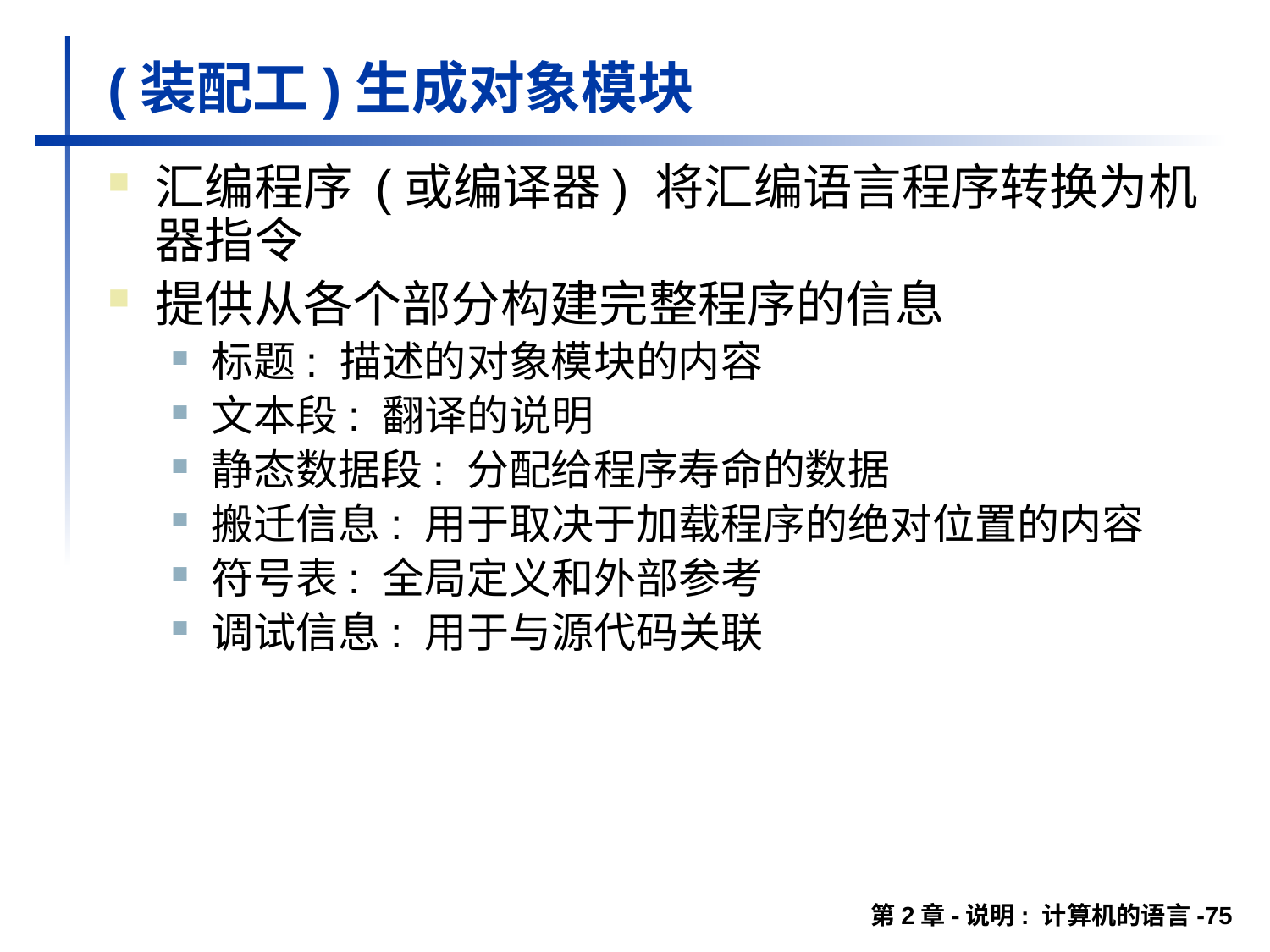

# (装配工)生成对象模块
汇编程序 (或编译器) 将汇编语言程序转换为机器指令
提供从各个部分构建完整程序的信息
标题: 描述的对象模块的内容
文本段: 翻译的说明
静态数据段: 分配给程序寿命的数据
搬迁信息: 用于取决于加载程序的绝对位置的内容
符号表: 全局定义和外部参考
调试信息: 用于与源代码关联
第2章-说明: 计算机的语言-75